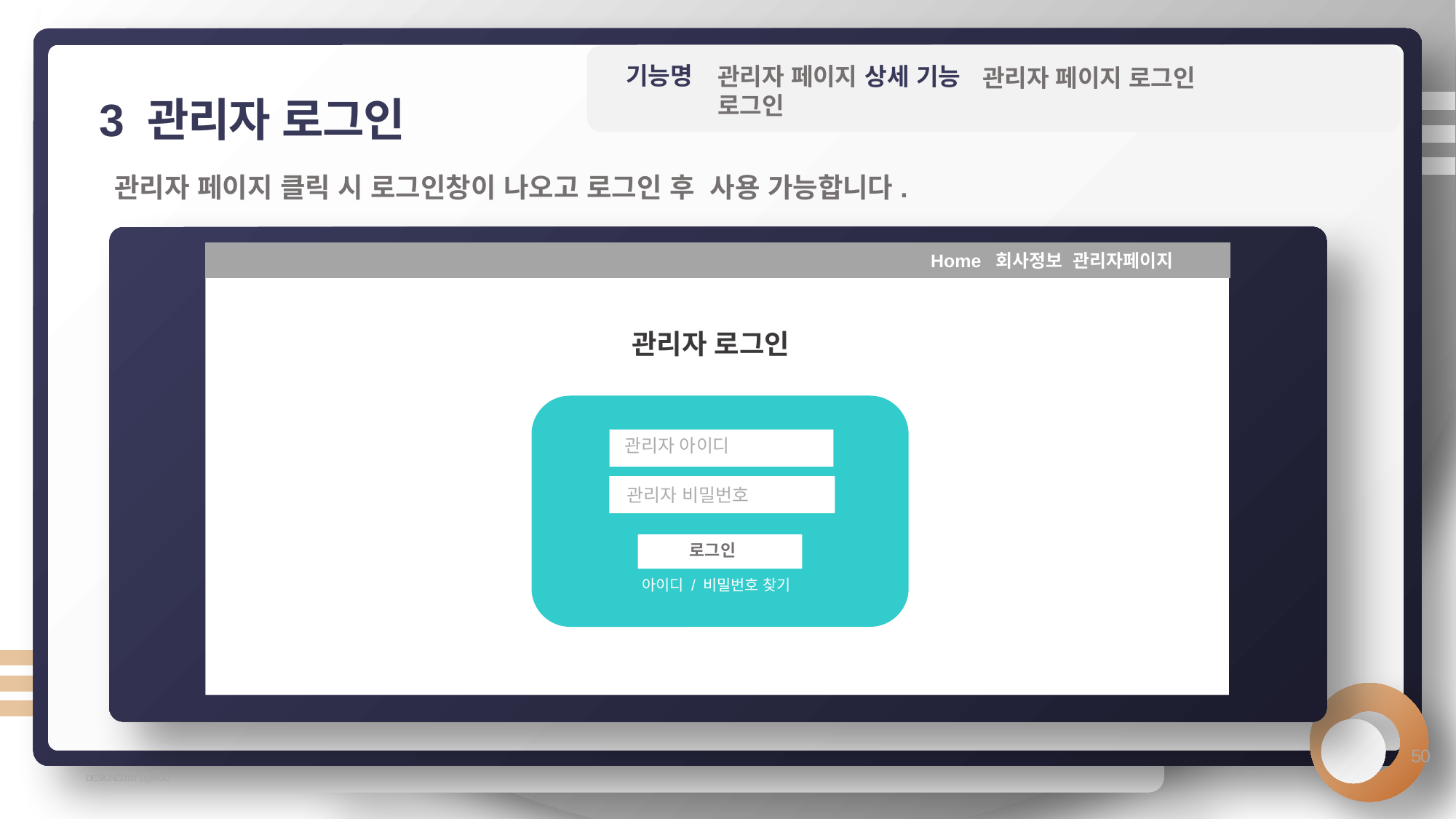

기능명
관리자 페이지 로그인
상세 기능
관리자 페이지 로그인
3 관리자 로그인
관리자 페이지 클릭 시 로그인창이 나오고 로그인 후  사용 가능합니다.

Home  회사정보  관리자페이지
관리자 로그인

관리자 아이디

관리자 비밀번호

로그인
아이디 / 비밀번호 찾기
50
DESIGNED BY L@RGO